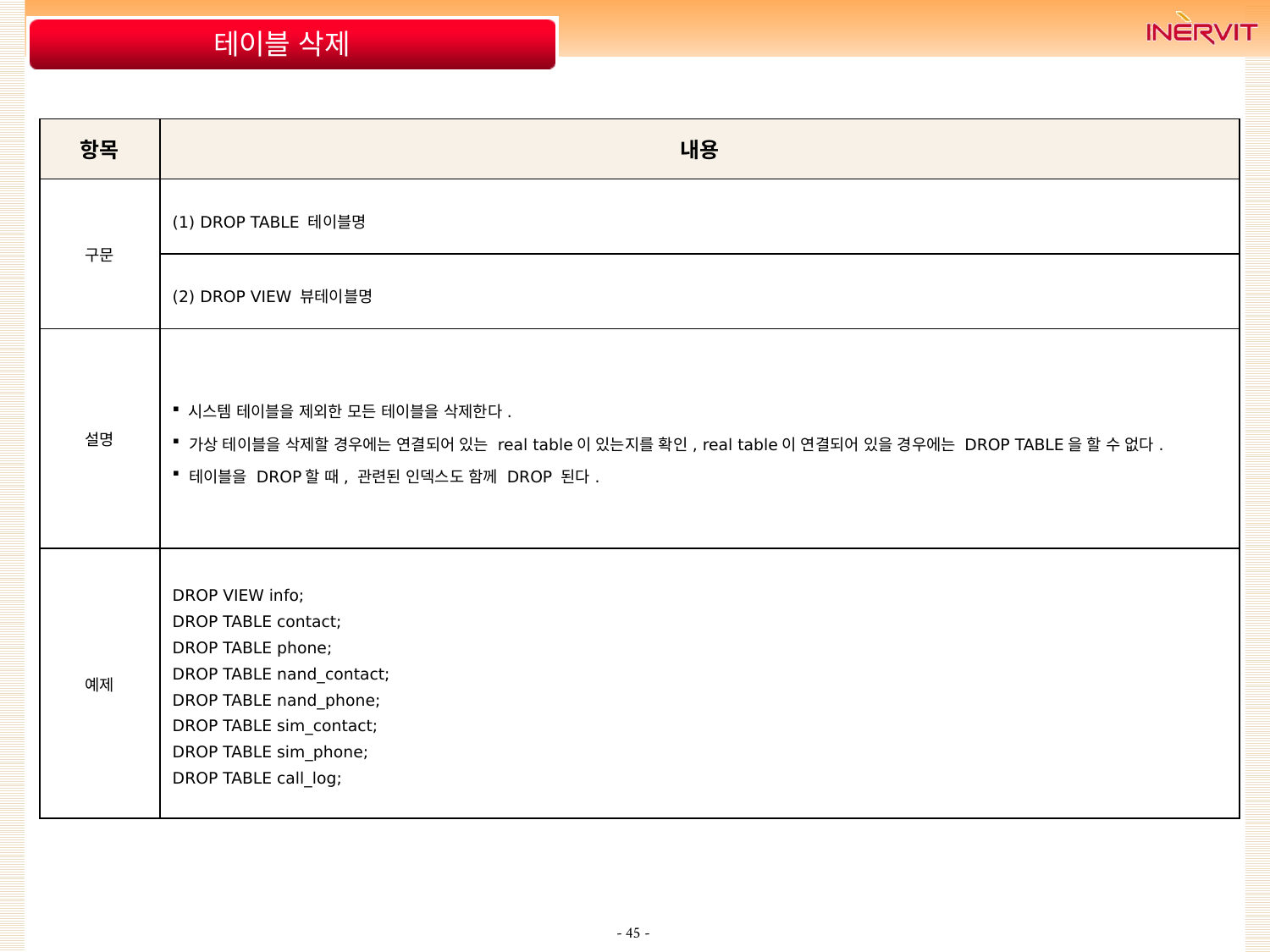

# 테이블 삭제
| 항목 | 내용 |
| --- | --- |
| 구문 | (1) DROP TABLE 테이블명 |
|  | (2) DROP VIEW 뷰테이블명 |
| 설명 | 시스템 테이블을 제외한 모든 테이블을 삭제한다. 가상 테이블을 삭제할 경우에는 연결되어 있는 real table이 있는지를 확인, real table이 연결되어 있을 경우에는 DROP TABLE을 할 수 없다. 테이블을 DROP할 때, 관련된 인덱스도 함께 DROP 된다. |
| 예제 | DROP VIEW info; DROP TABLE contact; DROP TABLE phone; DROP TABLE nand\_contact; DROP TABLE nand\_phone; DROP TABLE sim\_contact; DROP TABLE sim\_phone; DROP TABLE call\_log; |
- 45 -